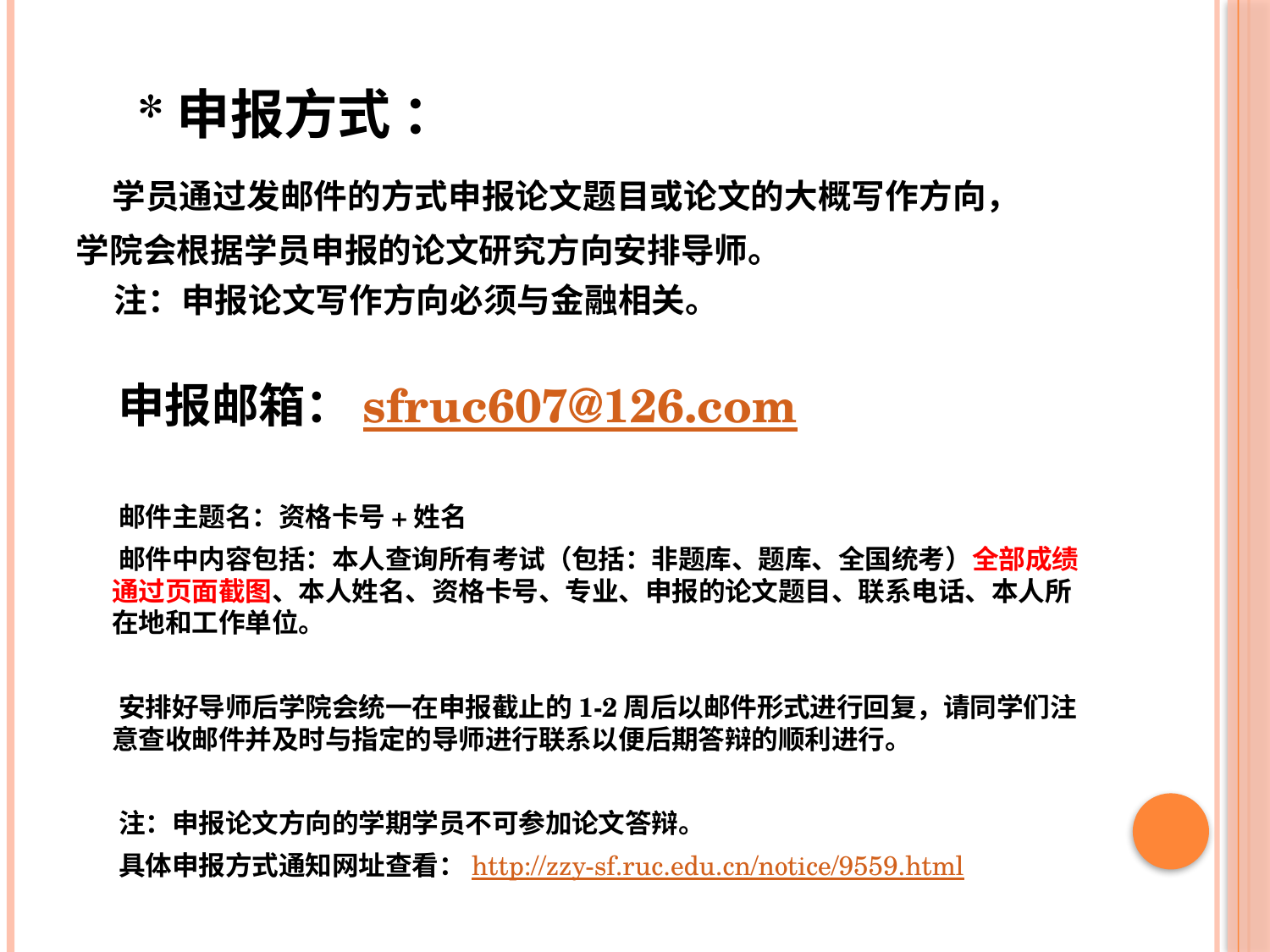

*申报方式 ：
  学员通过发邮件的方式申报论文题目或论文的大概写作方向，
学院会根据学员申报的论文研究方向安排导师。
    注：申报论文写作方向必须与金融相关。

   申报邮箱：sfruc607@126.com

      邮件主题名：资格卡号+姓名
      邮件中内容包括：本人查询所有考试（包括：非题库、题库、全国统考）全部成绩通过页面截图、本人姓名、资格卡号、专业、申报的论文题目、联系电话、本人所在地和工作单位。

      安排好导师后学院会统一在申报截止的1-2周后以邮件形式进行回复，请同学们注意查收邮件并及时与指定的导师进行联系以便后期答辩的顺利进行。

      注：申报论文方向的学期学员不可参加论文答辩。
      具体申报方式通知网址查看：http://zzy-sf.ruc.edu.cn/notice/9559.html